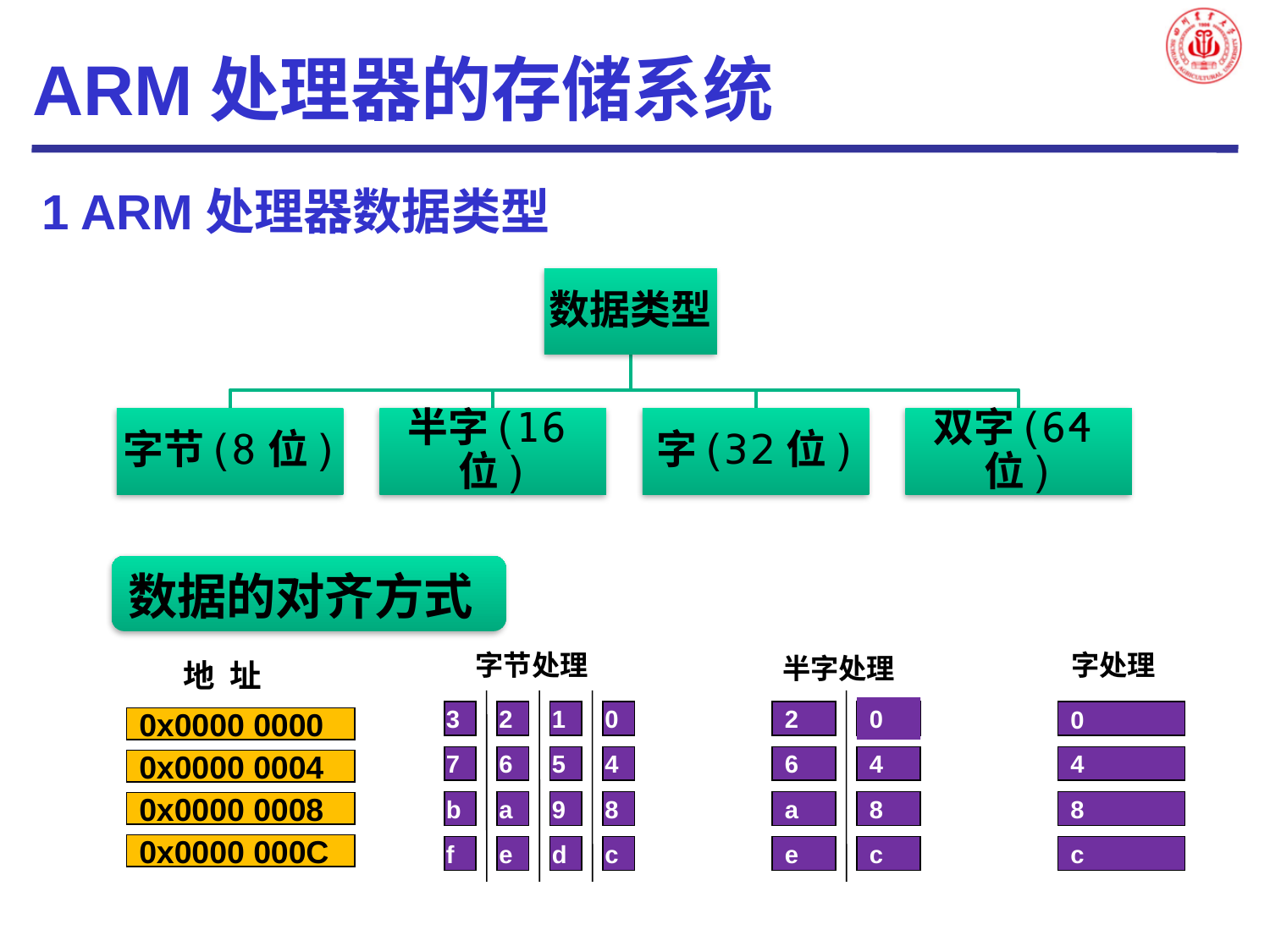

ARM处理器的存储系统
1 ARM处理器数据类型
数据类型
字节(8位)
半字(16位)
字(32位)
双字(64位)
数据的对齐方式
字节处理
字处理
半字处理

3
2
1
0
2
0
0

7
6
5
4
6
4
4

b
a
9
8
a
8
8

f
e
d
c
e
c
c

地  址
0x0000 0000
0x0000 0004
0x0000 0008
0x0000 000C
50